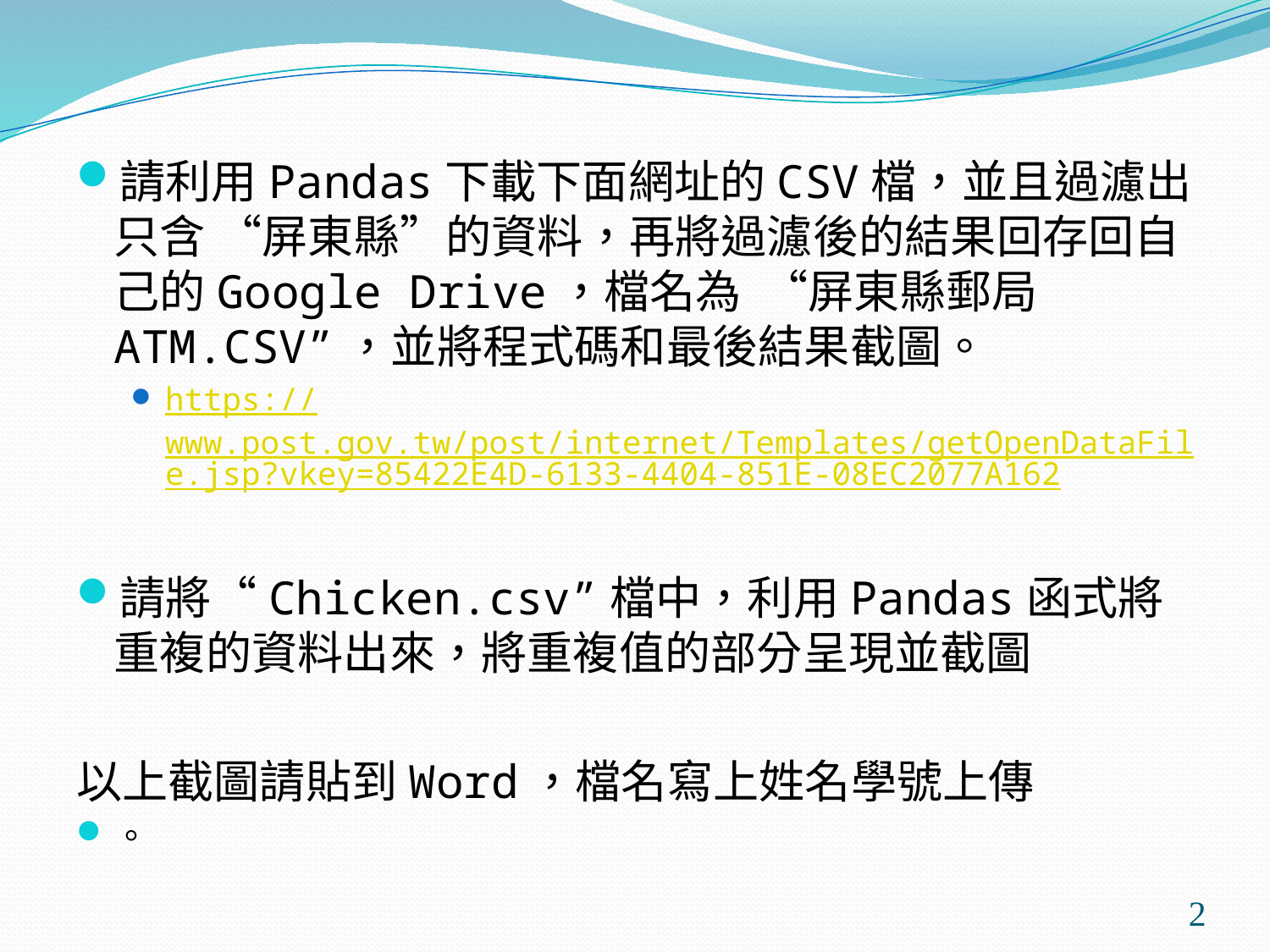

請利用Pandas下載下面網址的CSV檔，並且過濾出只含 “屏東縣”的資料，再將過濾後的結果回存回自己的Google Drive，檔名為  “屏東縣郵局ATM.CSV”，並將程式碼和最後結果截圖。
https://www.post.gov.tw/post/internet/Templates/getOpenDataFile.jsp?vkey=85422E4D-6133-4404-851E-08EC2077A162

請將“Chicken.csv”檔中，利用Pandas函式將重複的資料出來，將重複值的部分呈現並截圖

以上截圖請貼到Word，檔名寫上姓名學號上傳
。

2